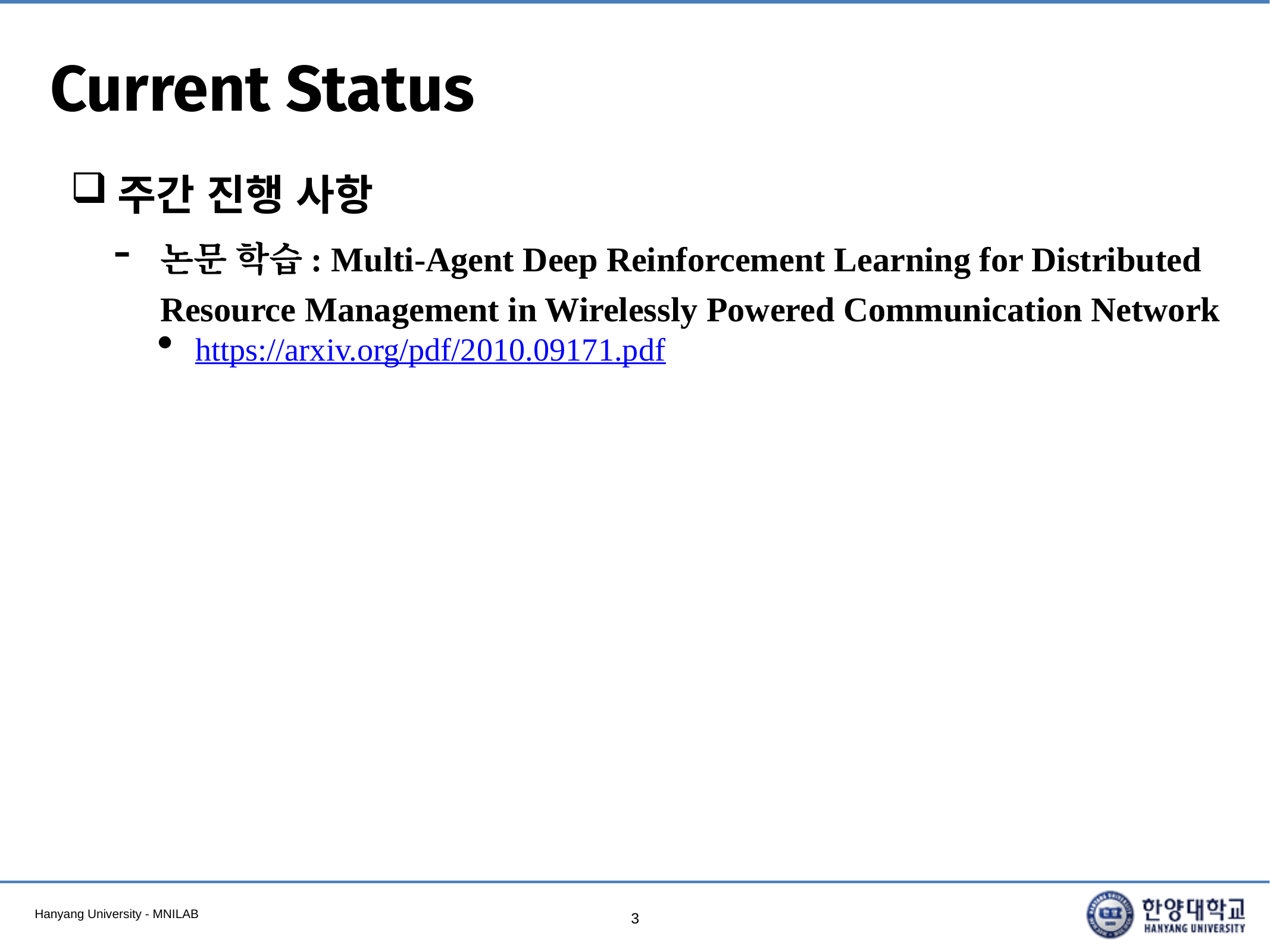

# Current Status
주간 진행 사항
논문 학습: Multi-Agent Deep Reinforcement Learning for Distributed Resource Management in Wirelessly Powered Communication Network
https://arxiv.org/pdf/2010.09171.pdf
3